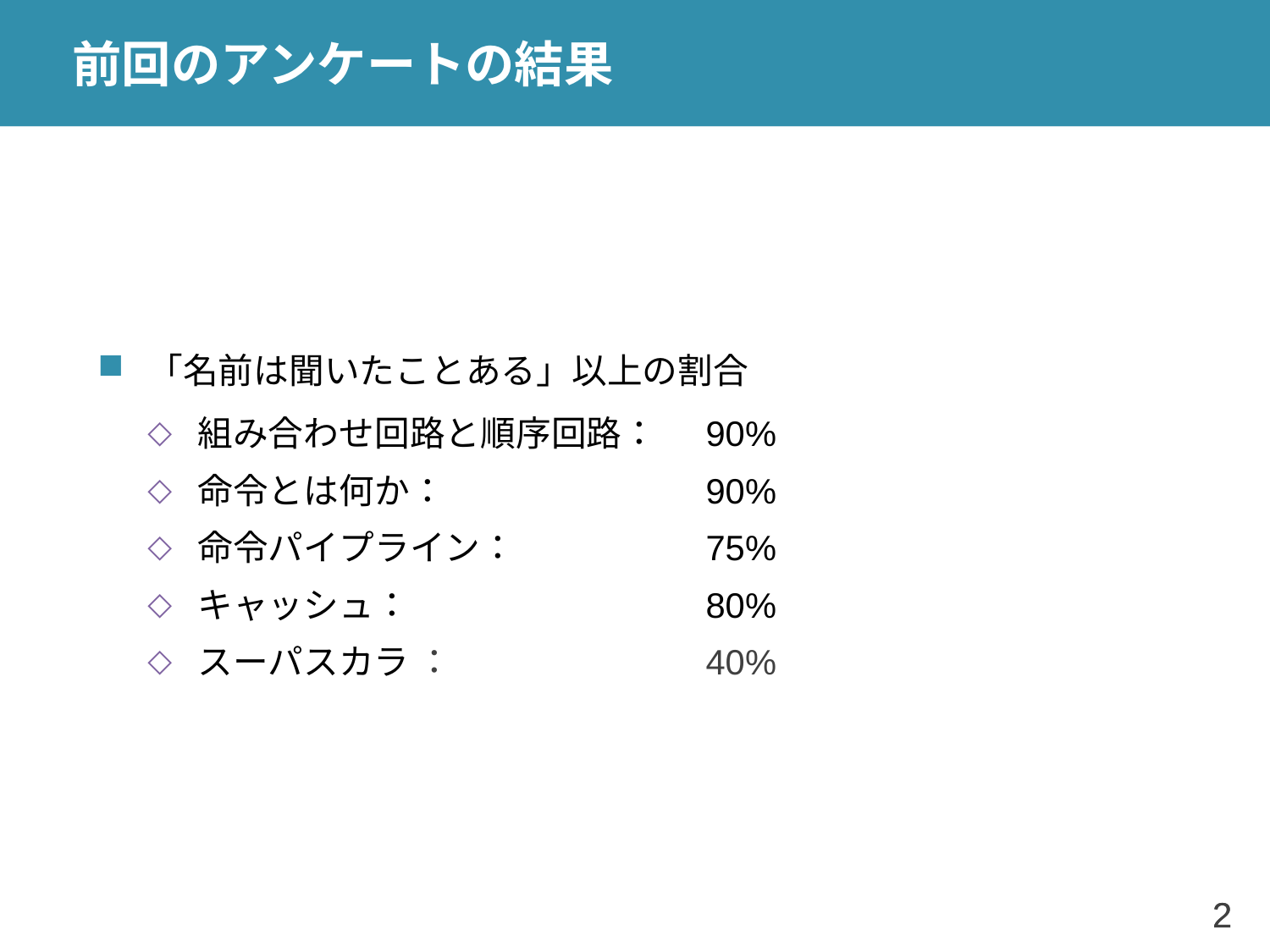

# 前回のアンケートの結果
「名前は聞いたことある」以上の割合
組み合わせ回路と順序回路：	90%
命令とは何か：			90%
命令パイプライン：		75%
キャッシュ：			80%
スーパスカラ ：			40%